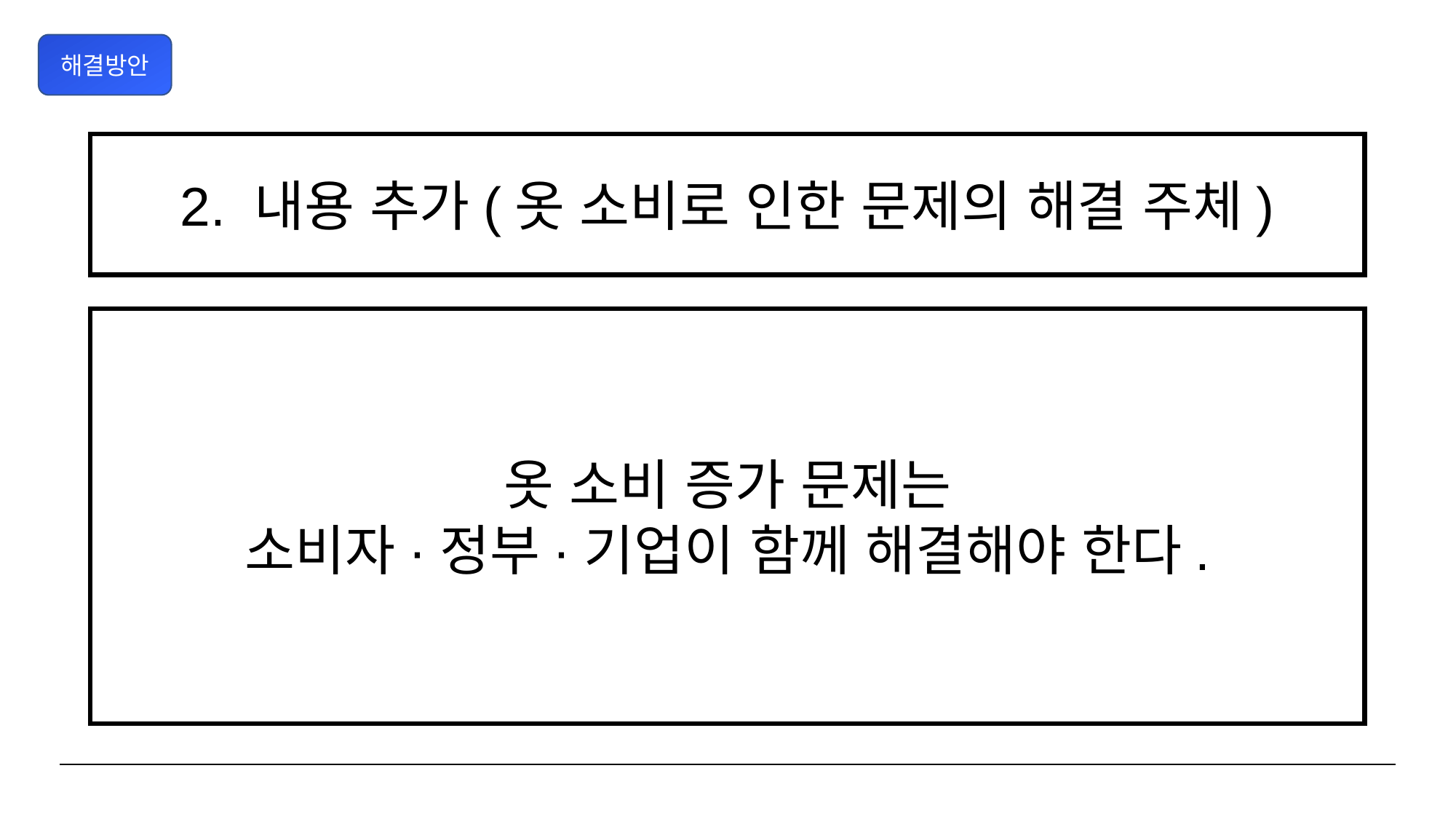

해결방안
2. 내용 추가(옷 소비로 인한 문제의 해결 주체)
옷 소비 증가 문제는
소비자·정부·기업이 함께 해결해야 한다.